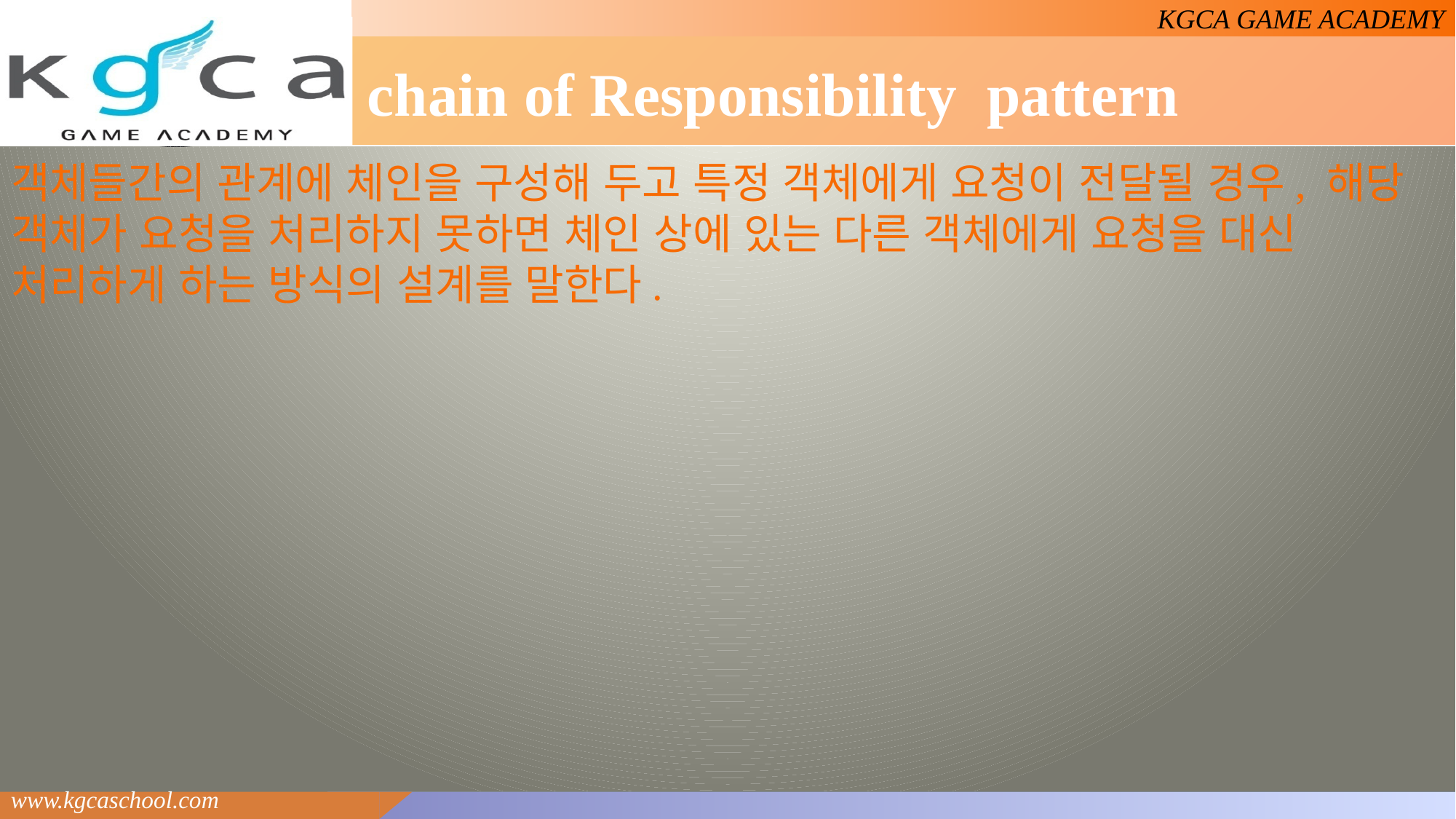

# chain of Responsibility  pattern
객체들간의 관계에 체인을 구성해 두고 특정 객체에게 요청이 전달될 경우, 해당 객체가 요청을 처리하지 못하면 체인 상에 있는 다른 객체에게 요청을 대신 처리하게 하는 방식의 설계를 말한다.